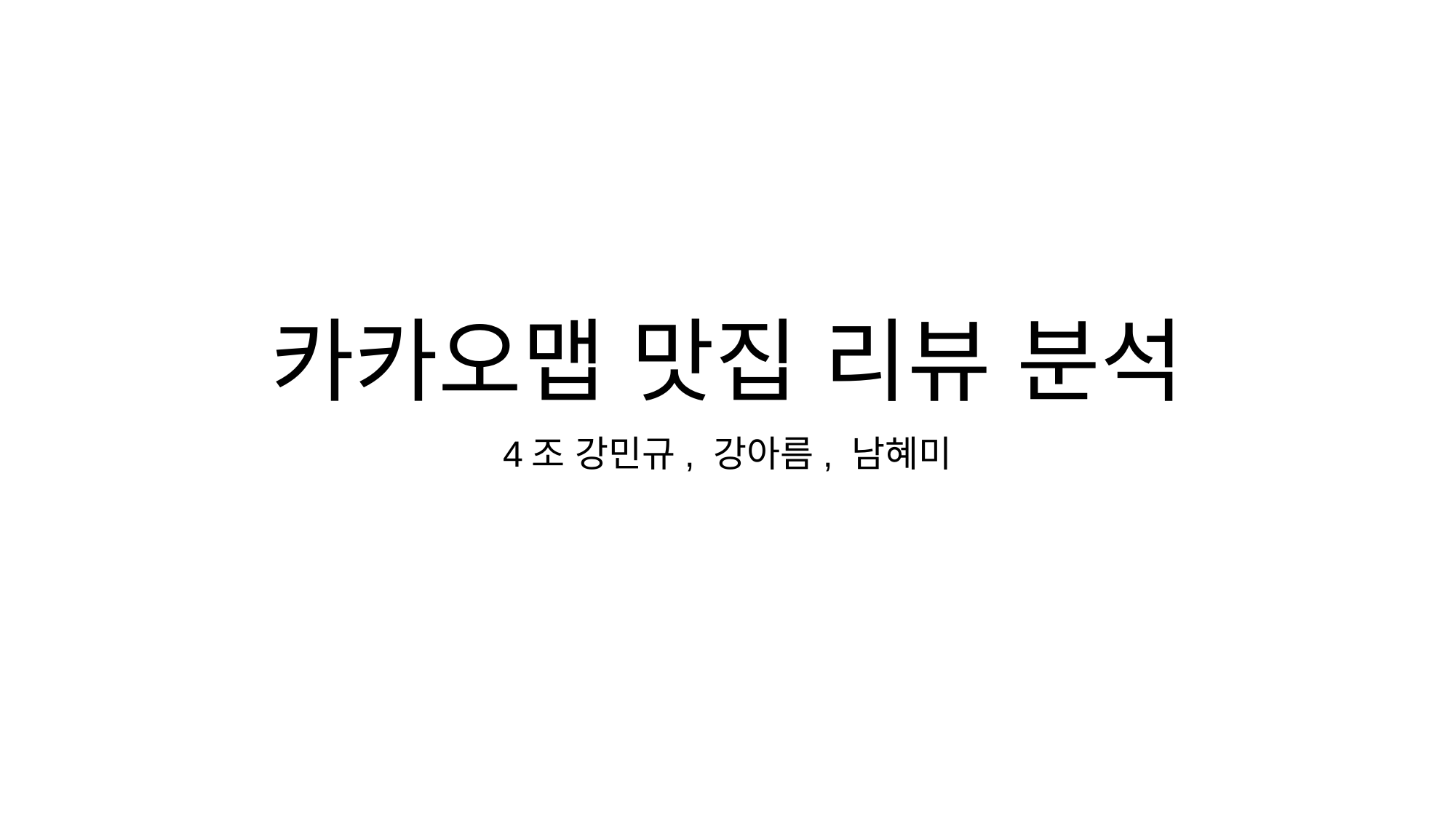

# 카카오맵 맛집 리뷰 분석
4조 강민규, 강아름, 남혜미